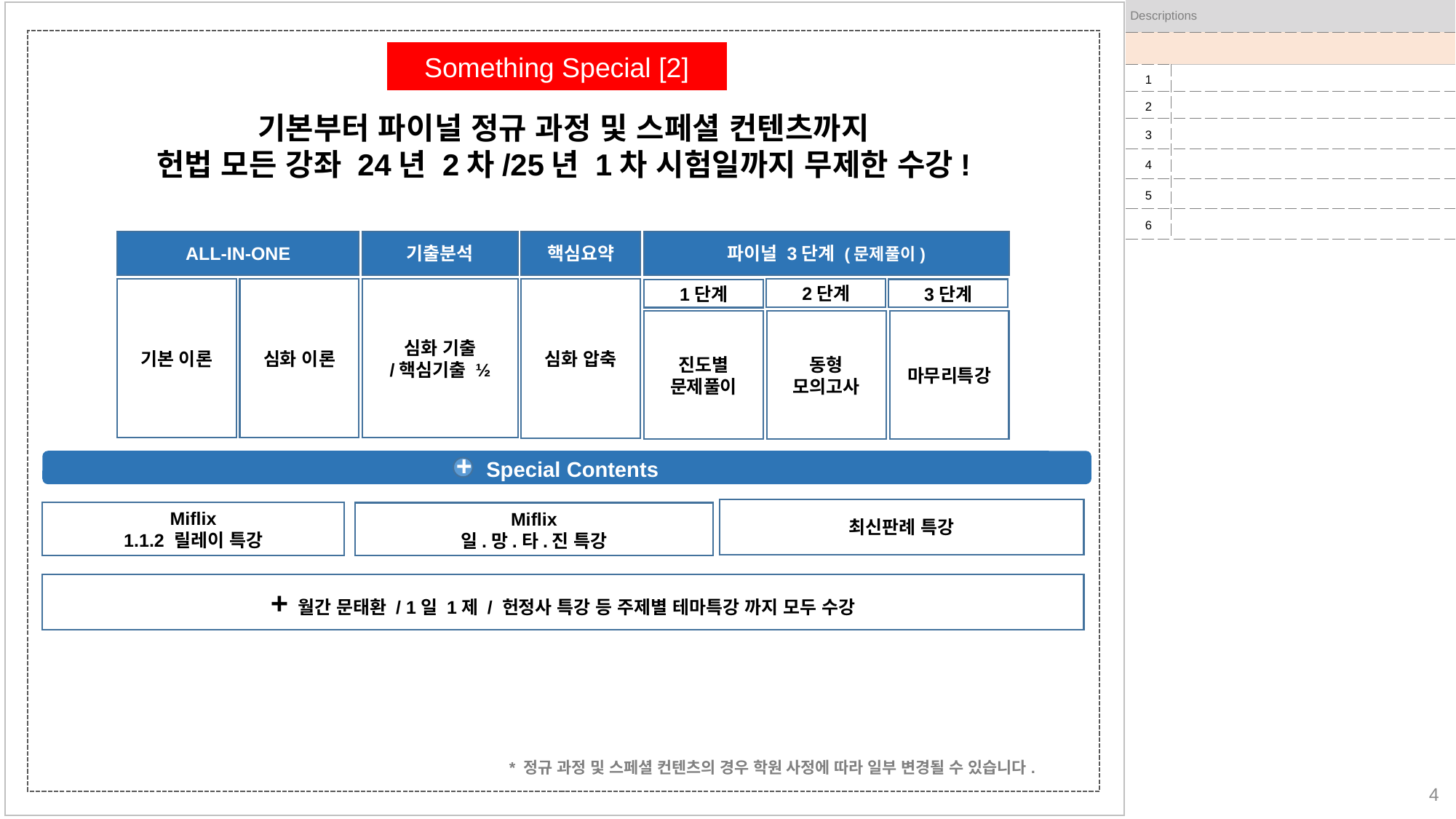

| Descriptions |  |
| --- | --- |
|  |  |
| 1 |  |
| 2 |  |
| 3 |  |
| 4 |  |
| 5 |  |
| 6 |  |

Something Special [2]
기본부터 파이널 정규 과정 및 스페셜 컨텐츠까지
헌법 모든 강좌 24년 2차/25년 1차 시험일까지 무제한 수강!
ALL-IN-ONE
기출분석
핵심요약
파이널 3단계 (문제풀이)
2단계
기본 이론
심화 이론
심화 기출
/핵심기출 ½
심화 압축
3단계
1단계
진도별
문제풀이
동형
모의고사
마무리특강
+

 Special Contents

최신판례 특강
Miflix
1.1.2 릴레이 특강
Miflix
일.망.타.진 특강
+ 월간 문태환 / 1일 1제 / 헌정사 특강 등 주제별 테마특강 까지 모두 수강
* 정규 과정 및 스페셜 컨텐츠의 경우 학원 사정에 따라 일부 변경될 수 있습니다.
4